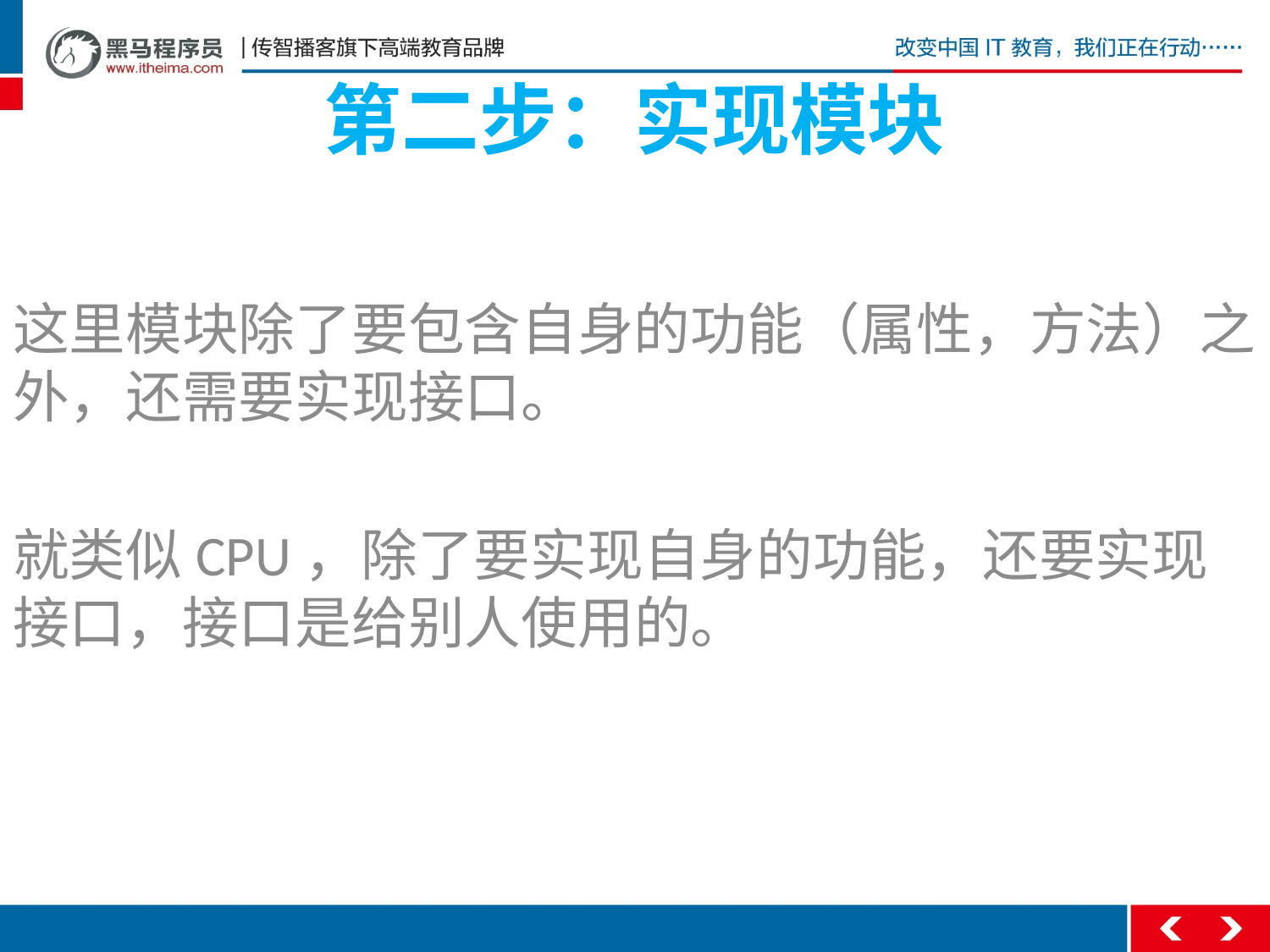

# 第二步：实现模块
这里模块除了要包含自身的功能（属性，方法）之外，还需要实现接口。

就类似CPU，除了要实现自身的功能，还要实现接口，接口是给别人使用的。